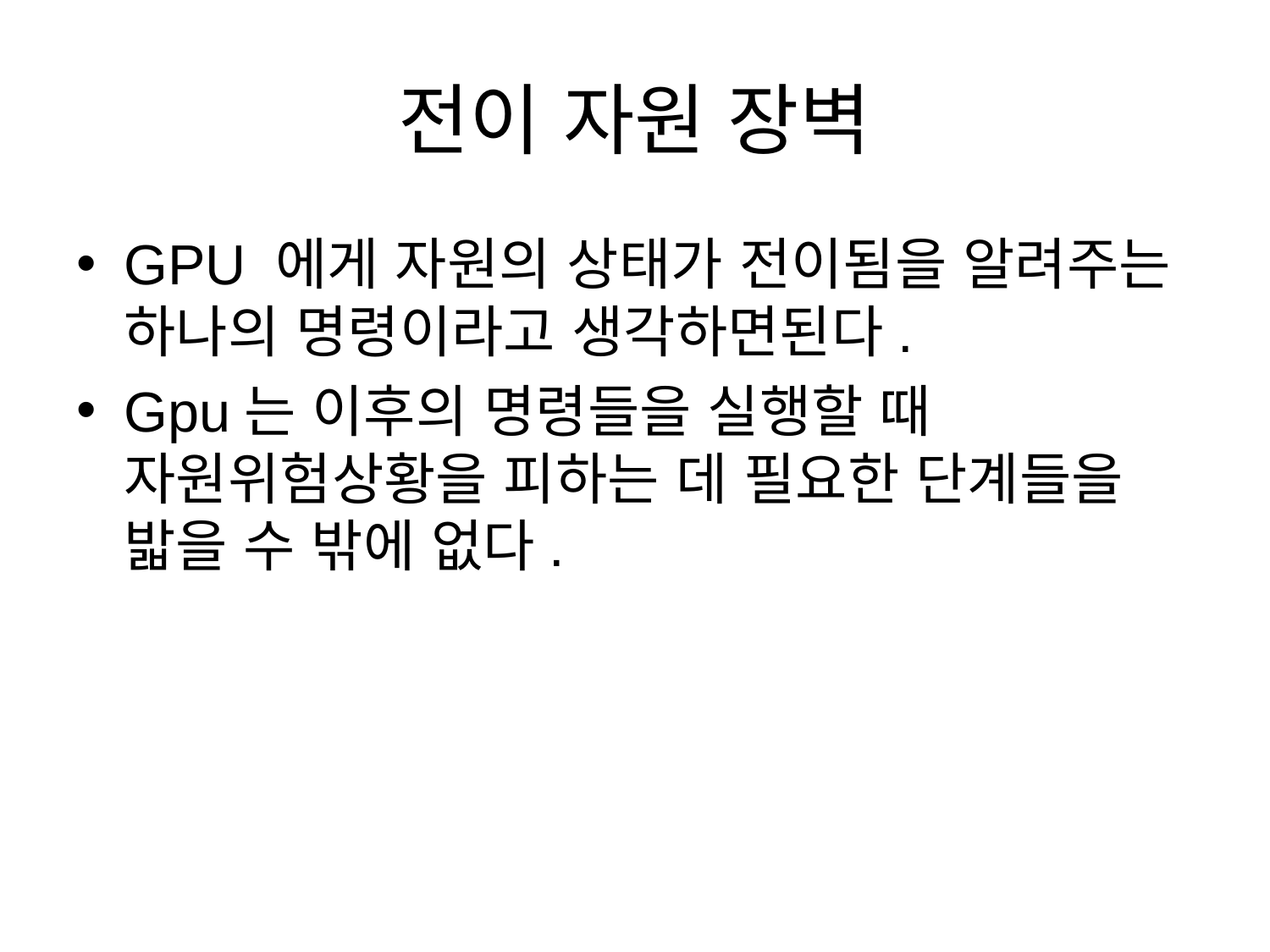

# 전이 자원 장벽
GPU 에게 자원의 상태가 전이됨을 알려주는 하나의 명령이라고 생각하면된다.
Gpu는 이후의 명령들을 실행할 때 자원위험상황을 피하는 데 필요한 단계들을 밟을 수 밖에 없다.